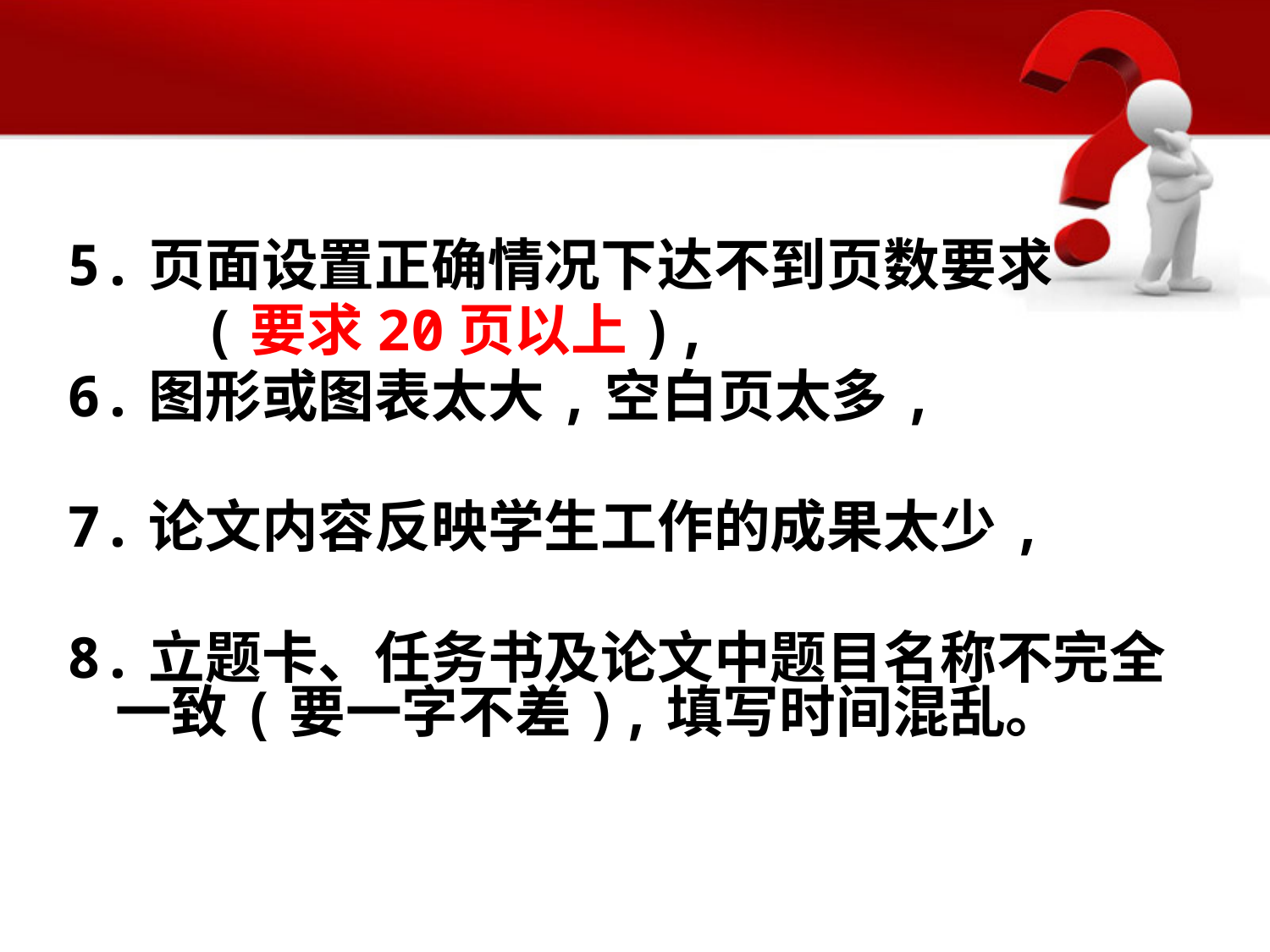

5.页面设置正确情况下达不到页数要求
    (要求20页以上),
6.图形或图表太大,空白页太多,

7.论文内容反映学生工作的成果太少,

8.立题卡、任务书及论文中题目名称不完全一致(要一字不差),填写时间混乱。